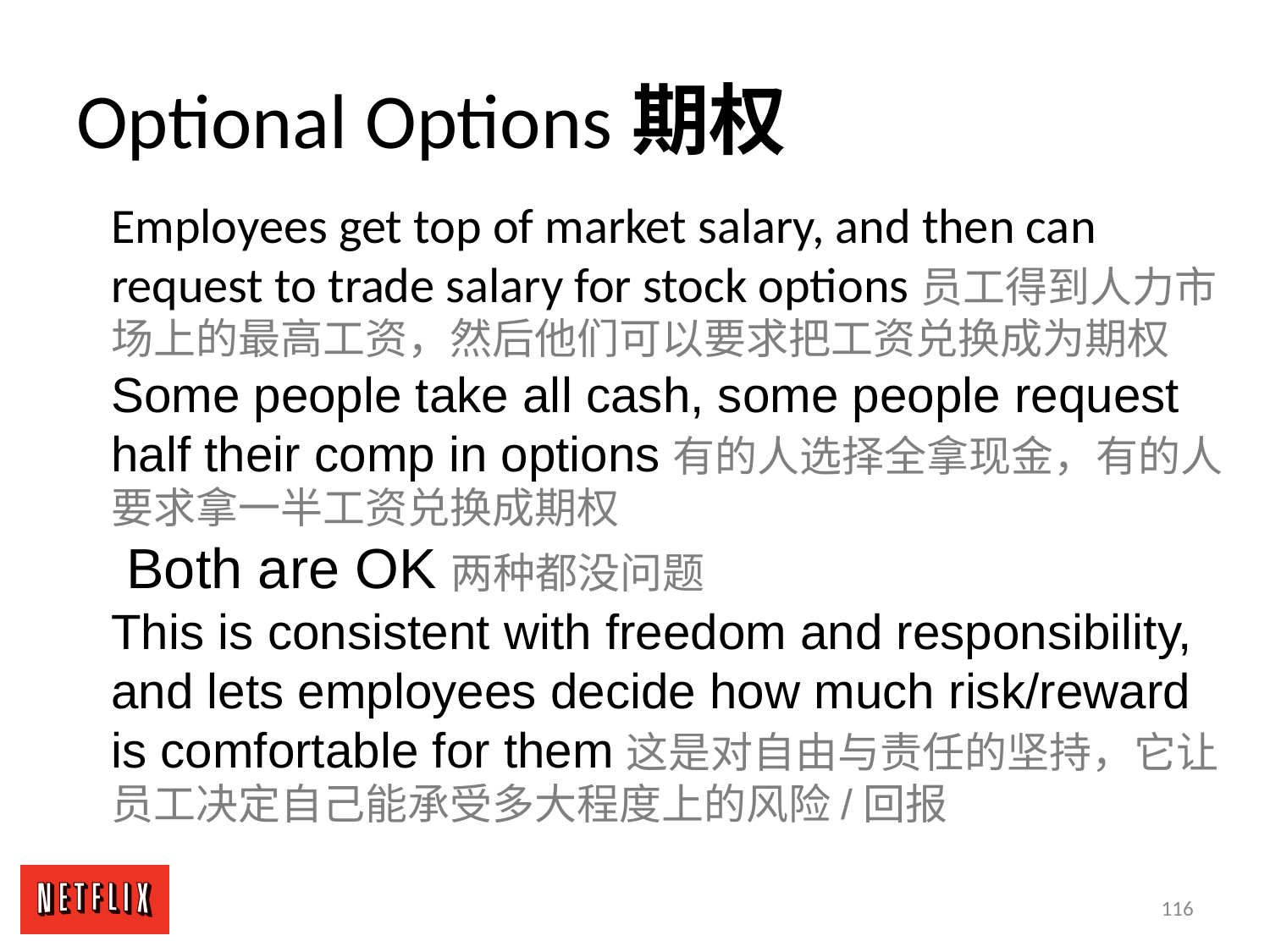

Optional Options期权
Employees get top of market salary, and then can request to trade salary for stock options员工得到人力市场上的最高工资，然后他们可以要求把工资兑换成为期权
Some people take all cash, some people request half their comp in options有的人选择全拿现金，有的人要求拿一半工资兑换成期权
 Both are OK两种都没问题
This is consistent with freedom and responsibility, and lets employees decide how much risk/reward is comfortable for them这是对自由与责任的坚持，它让员工决定自己能承受多大程度上的风险/回报
116